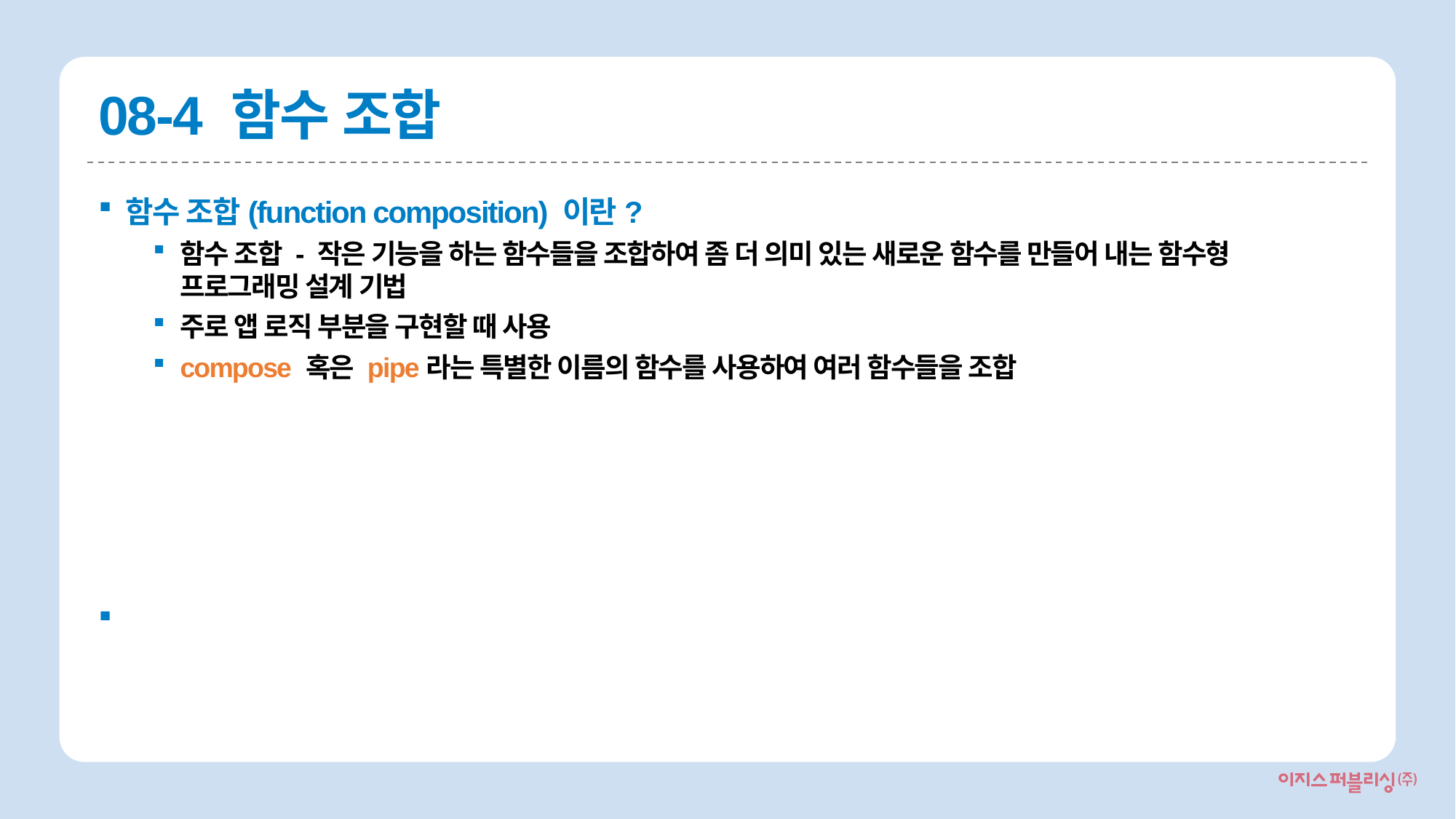

# 08-4 함수 조합
함수 조합(function composition) 이란?
함수 조합 - 작은 기능을 하는 함수들을 조합하여 좀 더 의미 있는 새로운 함수를 만들어 내는 함수형 프로그래밍 설계 기법
주로 앱 로직 부분을 구현할 때 사용
compose 혹은 pipe라는 특별한 이름의 함수를 사용하여 여러 함수들을 조합